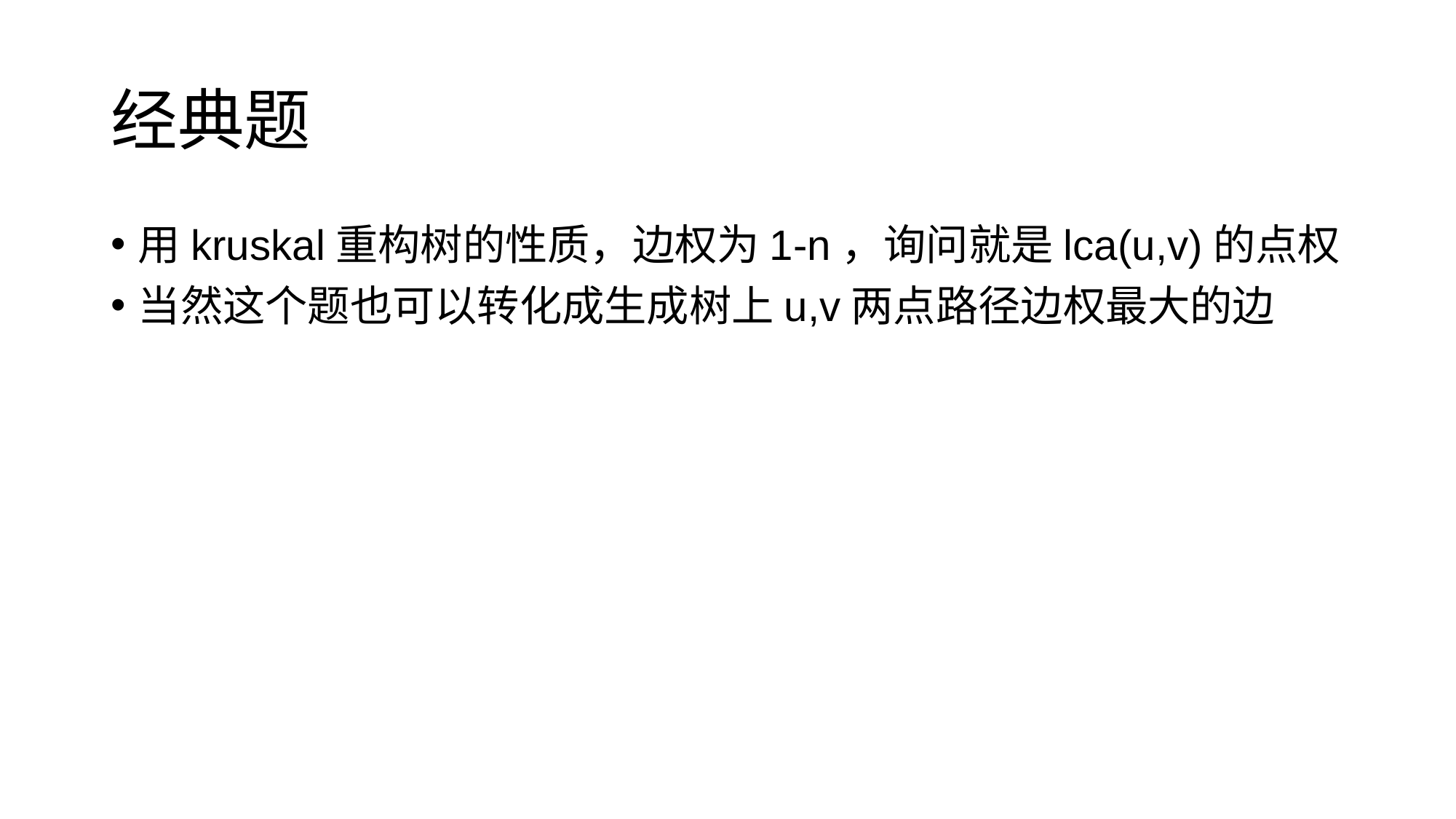

# 经典题
用kruskal重构树的性质，边权为1-n，询问就是lca(u,v)的点权
当然这个题也可以转化成生成树上u,v两点路径边权最大的边